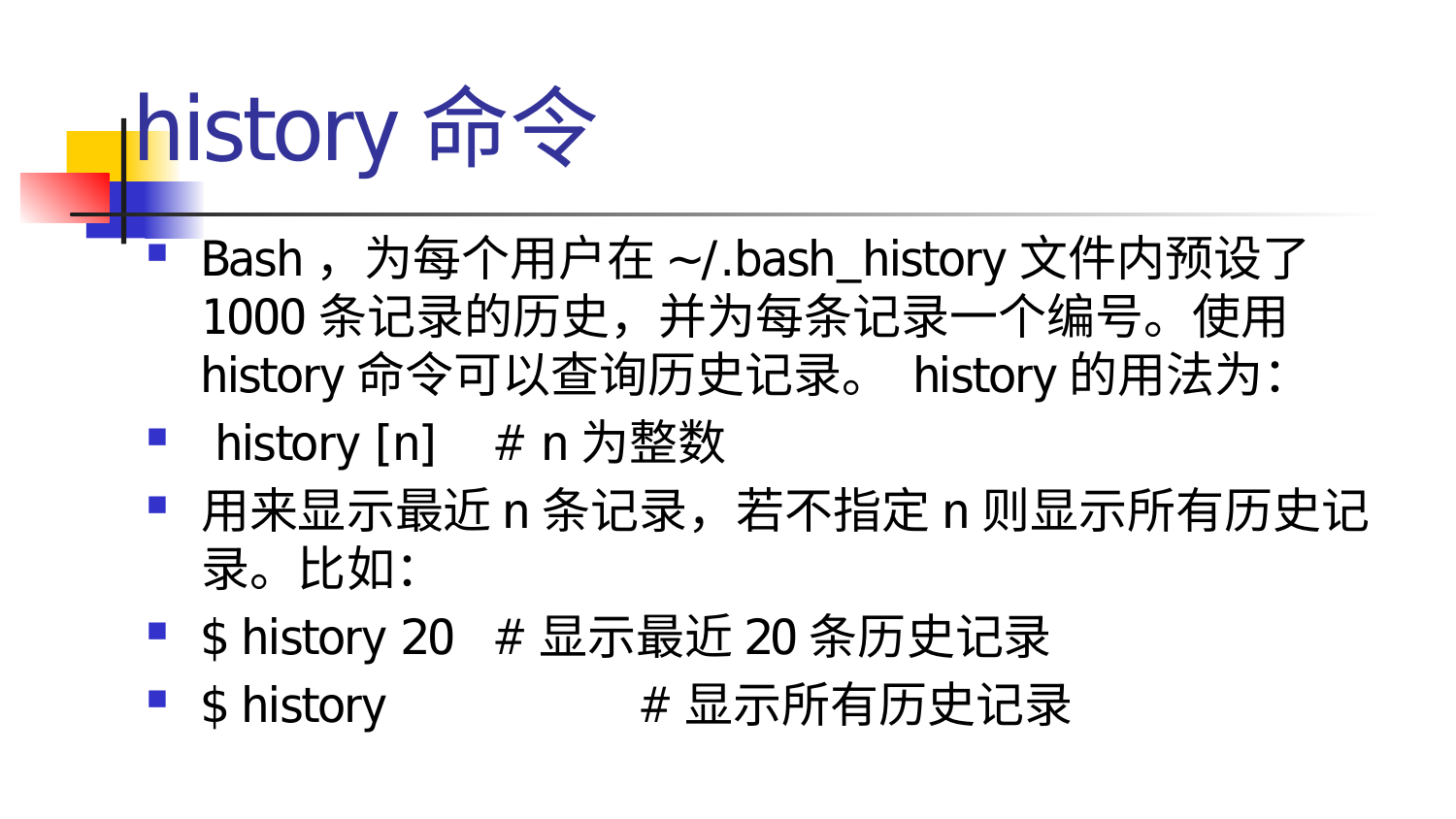

# history命令
Bash，为每个用户在~/.bash_history文件内预设了1000条记录的历史，并为每条记录一个编号。使用history命令可以查询历史记录。 history的用法为：
 history [n] 	# n为整数
用来显示最近n条记录，若不指定n则显示所有历史记录。比如：
$ history 20	#显示最近20条历史记录
$ history        	#显示所有历史记录